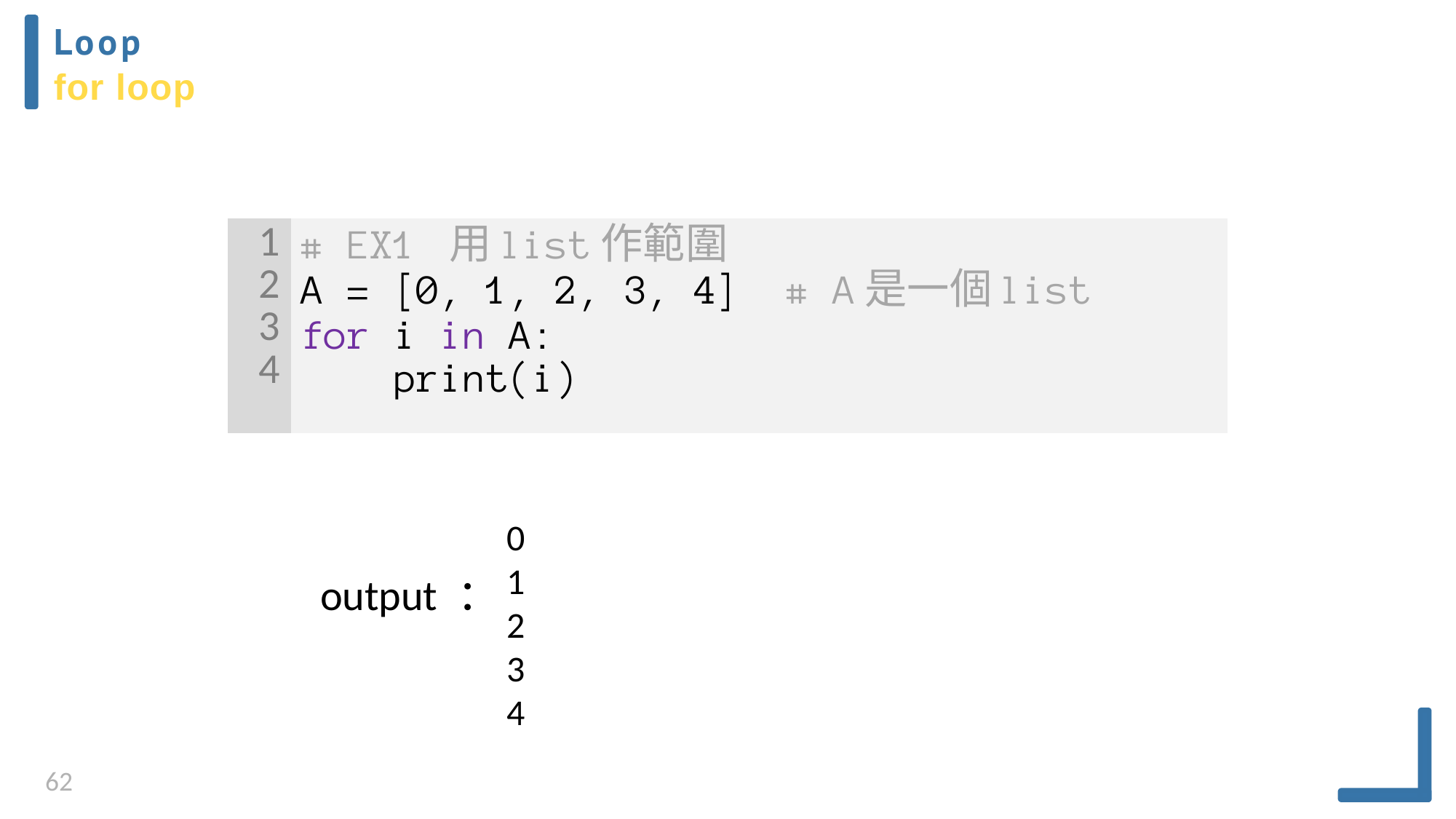

Loop
for loop
| 1 2 3 4 | # EX1 用list作範圍 A = [0, 1, 2, 3, 4] # A是一個list for i in A: print(i) |
| --- | --- |
0
1
2
3
4
output ：

62